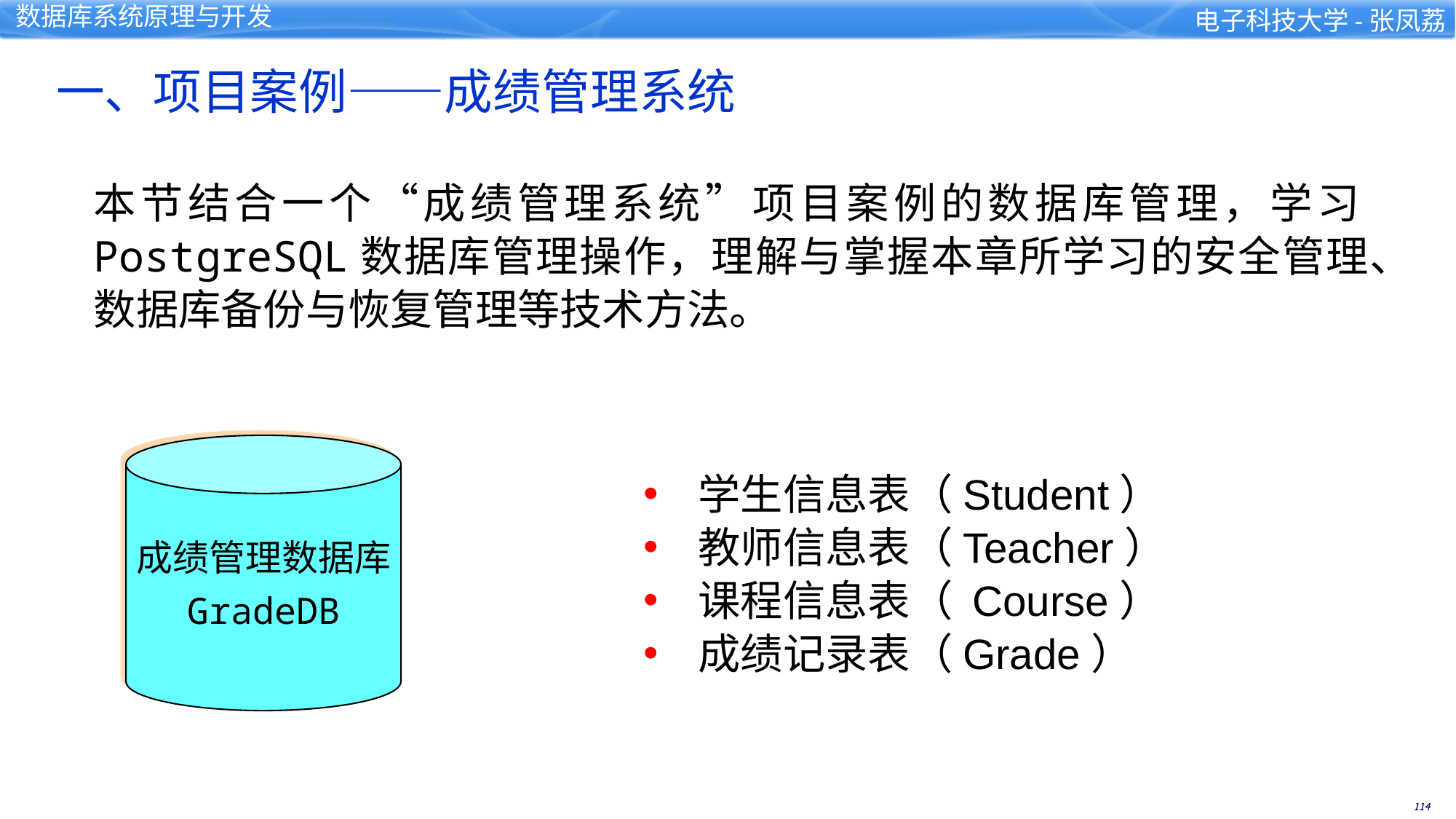

一、项目案例——成绩管理系统
本节结合一个“成绩管理系统”项目案例的数据库管理，学习PostgreSQL数据库管理操作，理解与掌握本章所学习的安全管理、数据库备份与恢复管理等技术方法。
成绩管理数据库
GradeDB
学生信息表（Student）
教师信息表（Teacher）
课程信息表（ Course）
成绩记录表（Grade）